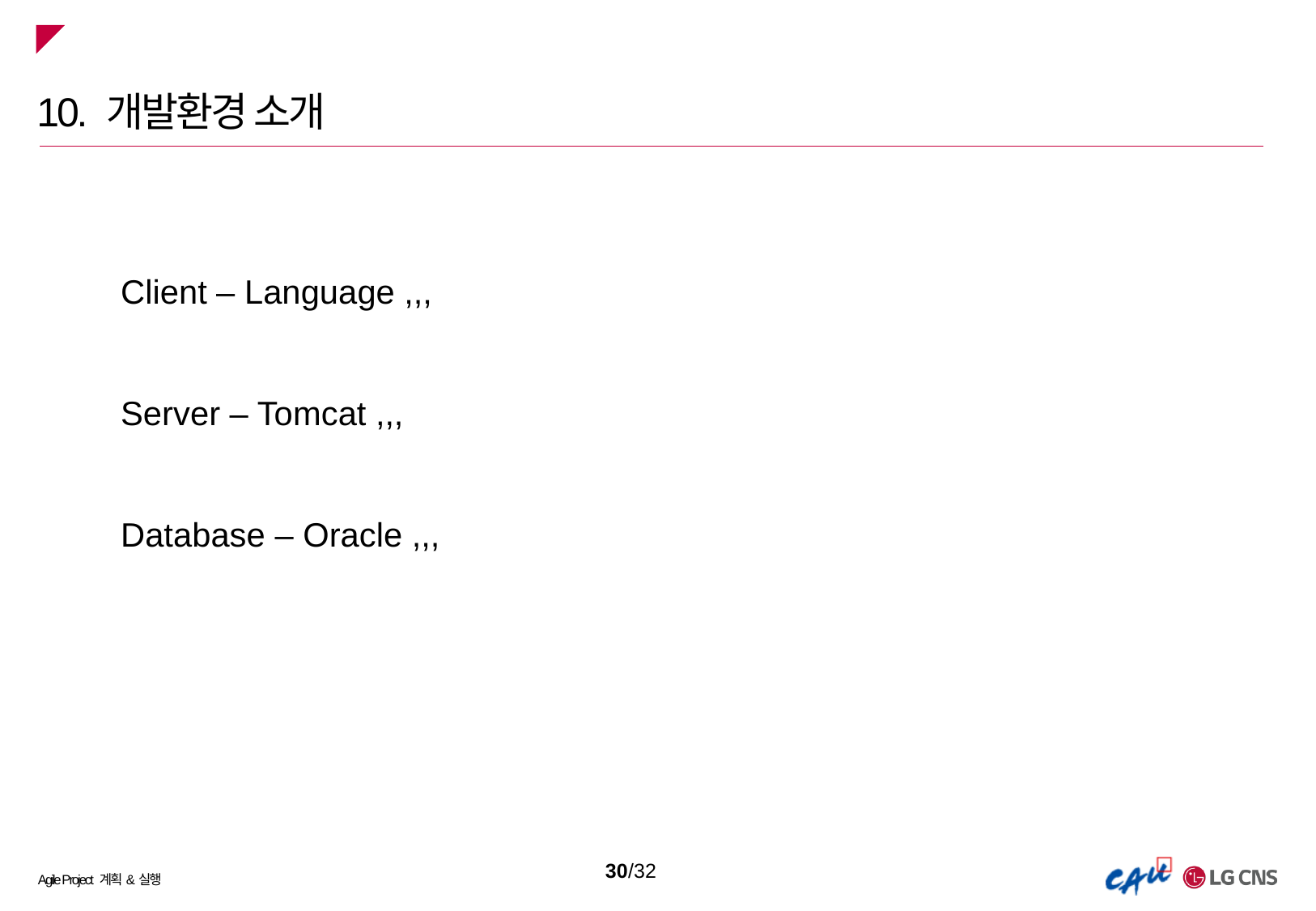

10. 개발환경 소개
Client – Language ,,,

Server – Tomcat ,,,

Database – Oracle ,,,